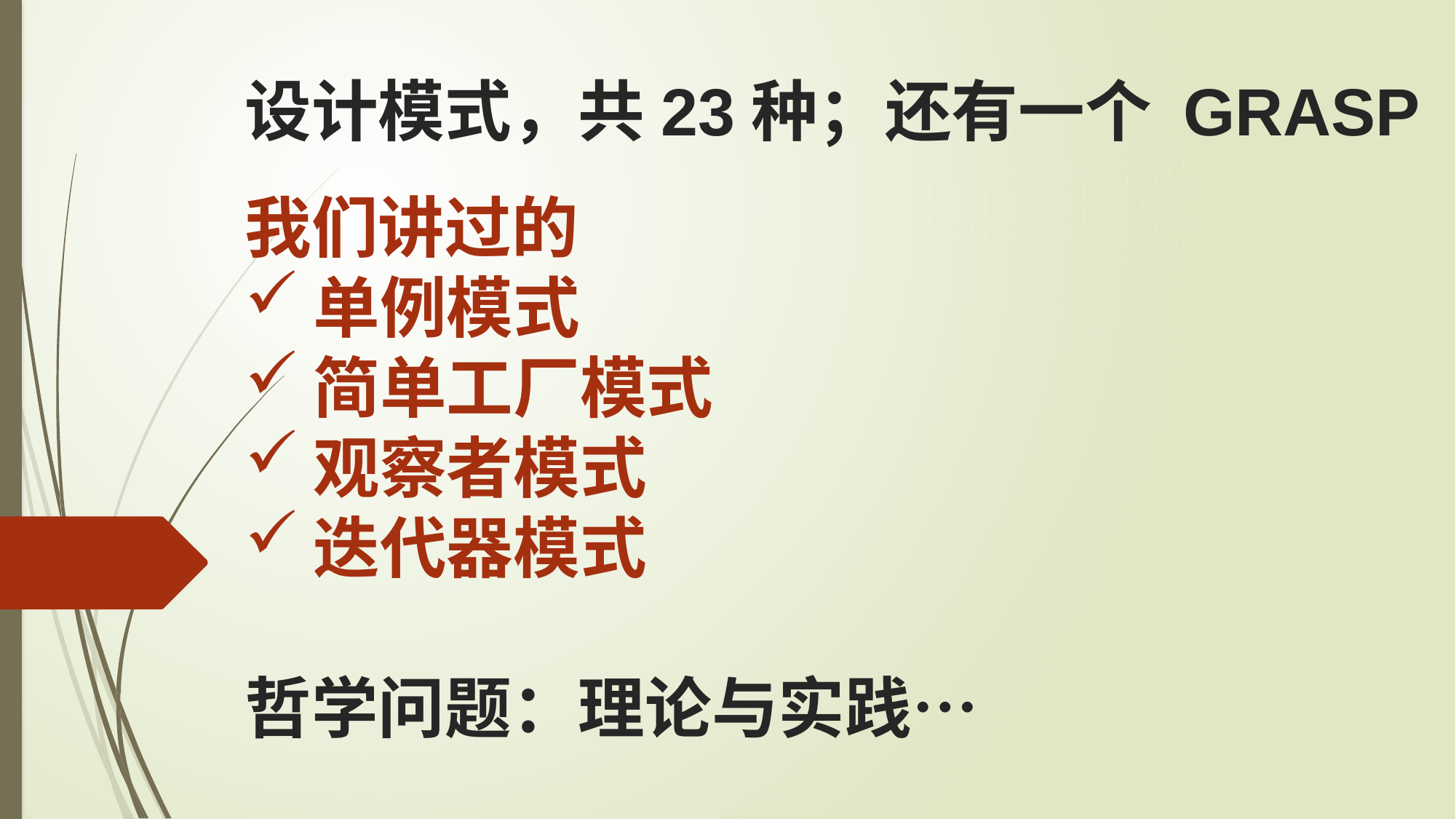

设计模式，共23种；还有一个 GRASP

我们讲过的
单例模式
简单工厂模式
观察者模式
迭代器模式

哲学问题：理论与实践…